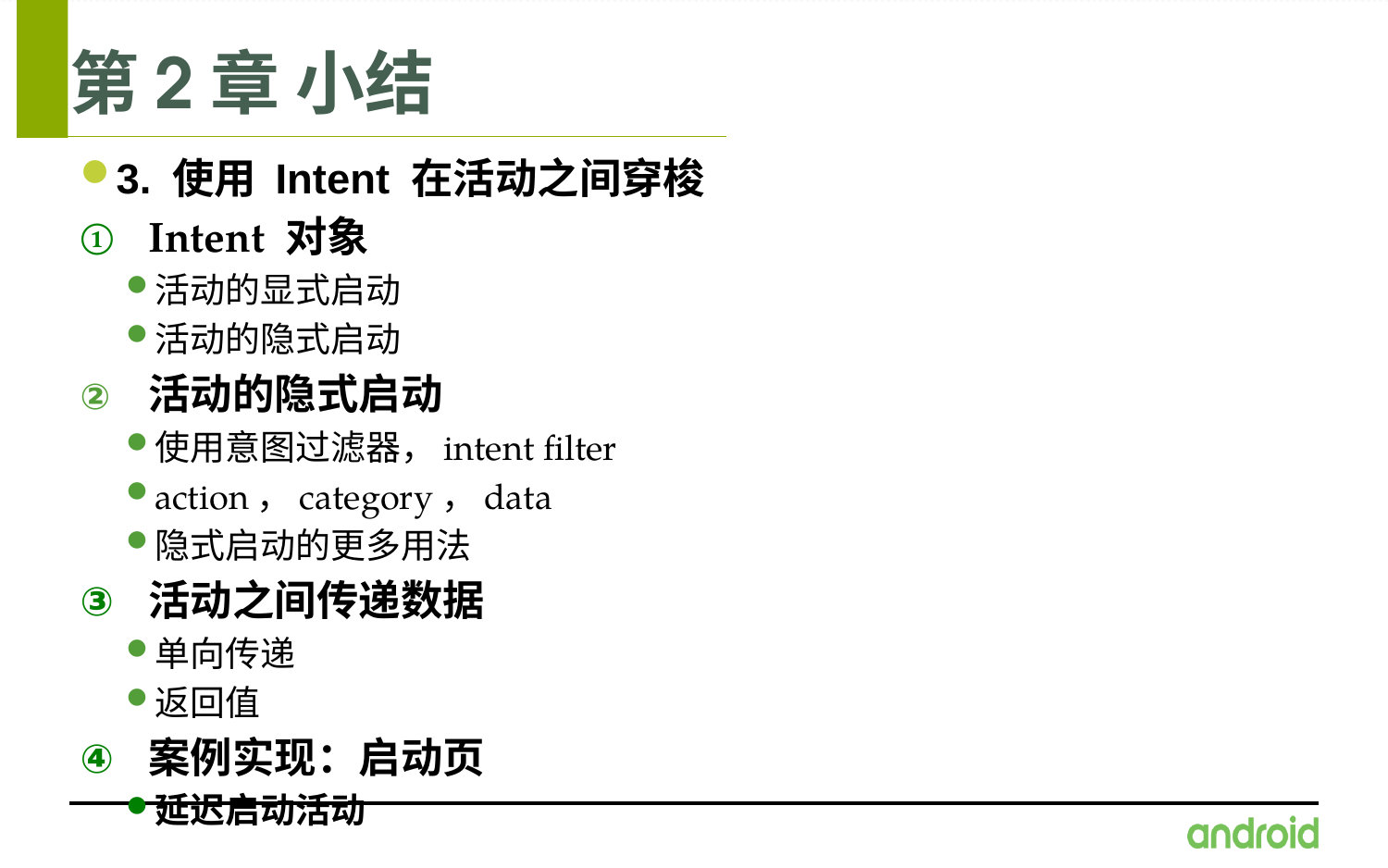

# 第2章 小结
3. 使用 Intent 在活动之间穿梭
Intent 对象
活动的显式启动
活动的隐式启动
活动的隐式启动
使用意图过滤器，intent filter
action，category，data
隐式启动的更多用法
活动之间传递数据
单向传递
返回值
案例实现：启动页
延迟启动活动